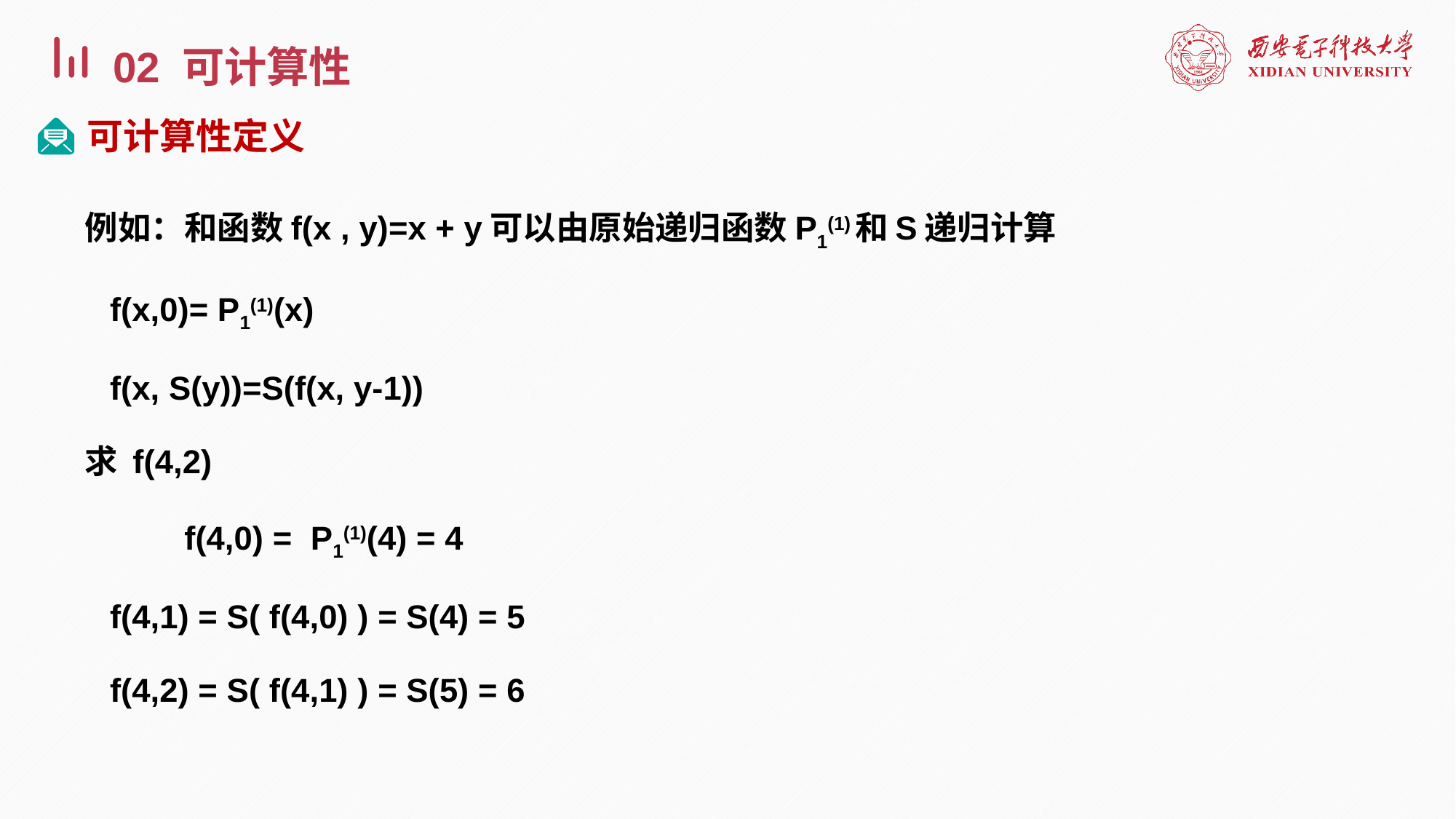

02 可计算性
可计算性定义

例如：和函数f(x , y)=x + y可以由原始递归函数P1(1)和S递归计算
f(x,0)= P1(1)(x)
f(x, S(y))=S(f(x, y-1))
求 f(4,2)
	f(4,0) =  P1(1)(4) = 4
	f(4,1) = S( f(4,0) ) = S(4) = 5
	f(4,2) = S( f(4,1) ) = S(5) = 6